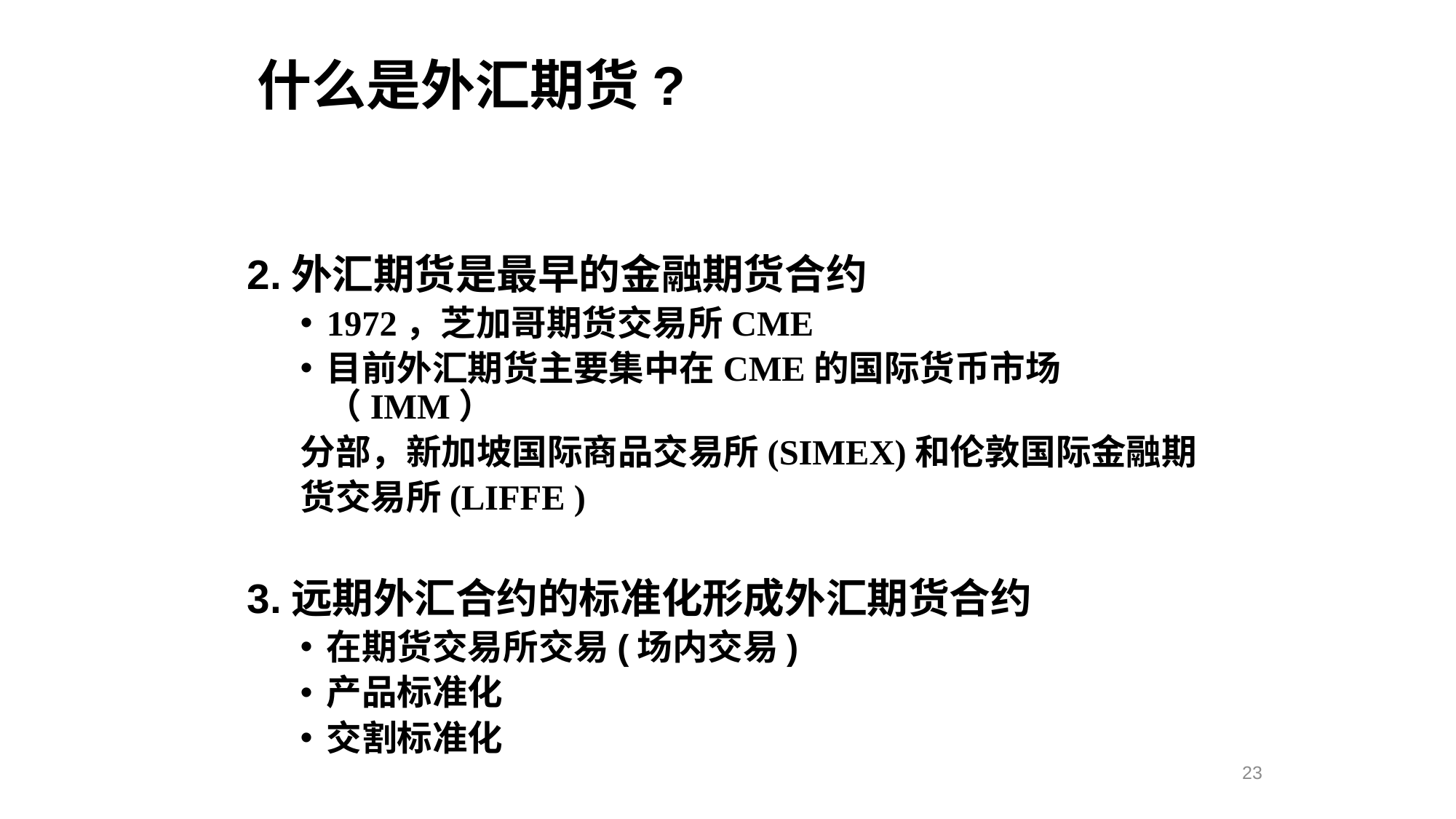

# 什么是外汇期货?

2.外汇期货是最早的金融期货合约
1972，芝加哥期货交易所CME
目前外汇期货主要集中在CME的国际货币市场（IMM）
分部，新加坡国际商品交易所(SIMEX)和伦敦国际金融期
货交易所(LIFFE )

3.远期外汇合约的标准化形成外汇期货合约
在期货交易所交易(场内交易)
产品标准化
交割标准化

23